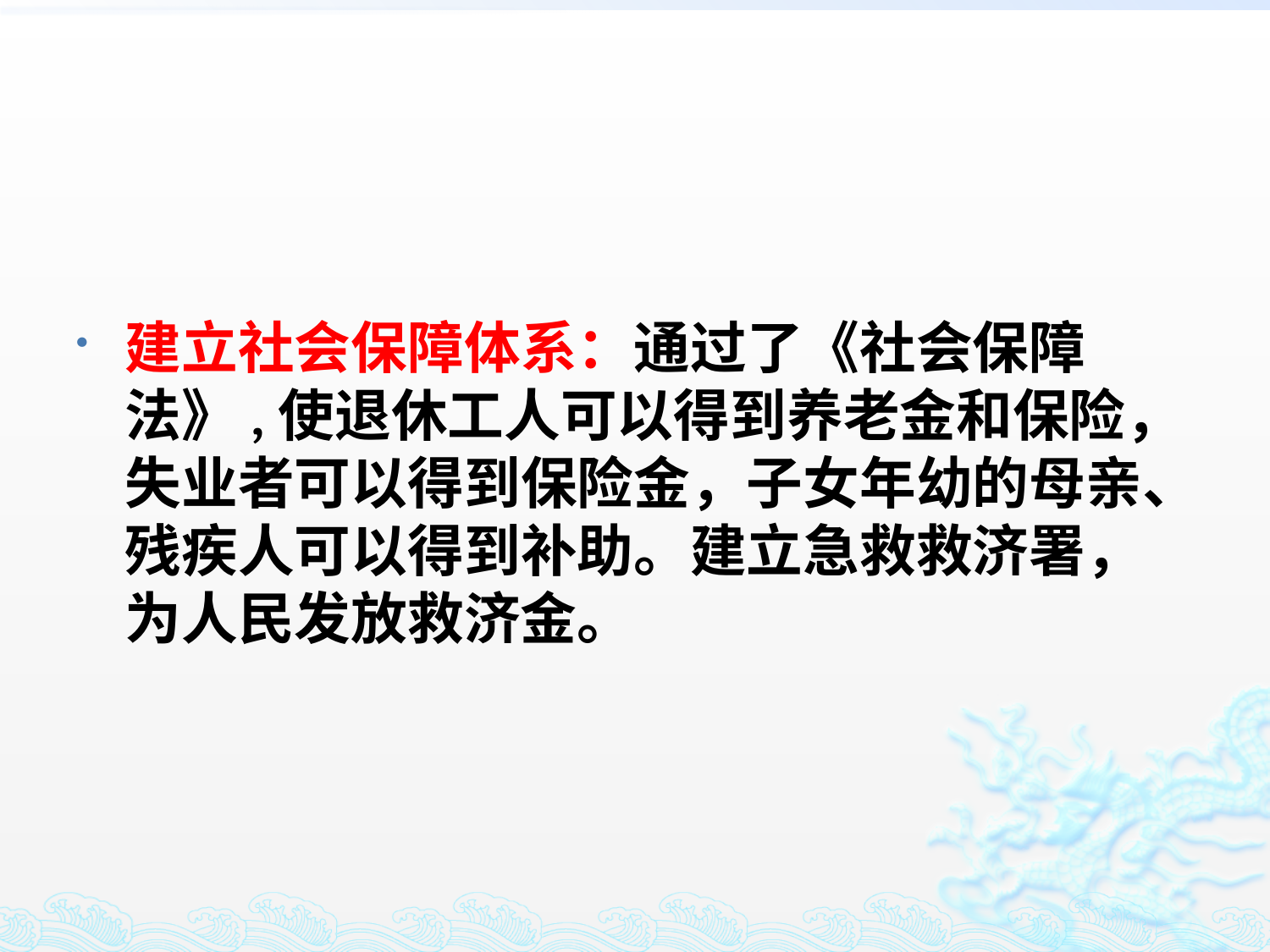

建立社会保障体系：通过了《社会保障法》,使退休工人可以得到养老金和保险，失业者可以得到保险金，子女年幼的母亲、残疾人可以得到补助。建立急救救济署，为人民发放救济金。